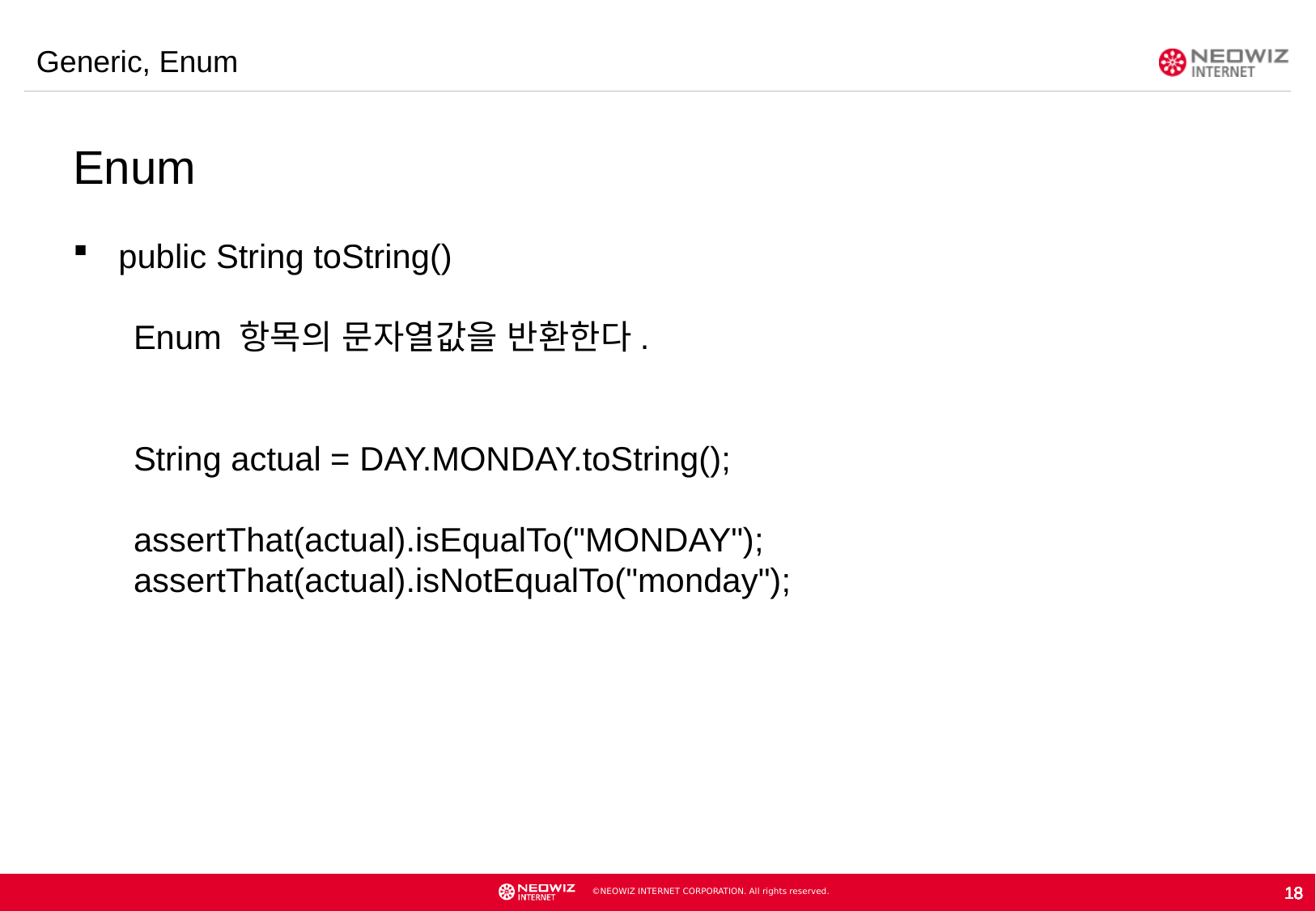

Generic, Enum

Enum

public String toString()

Enum 항목의 문자열값을 반환한다.

String actual = DAY.MONDAY.toString();

assertThat(actual).isEqualTo("MONDAY");
assertThat(actual).isNotEqualTo("monday");

18
18
18
18
18
18
18
18
18
18
18